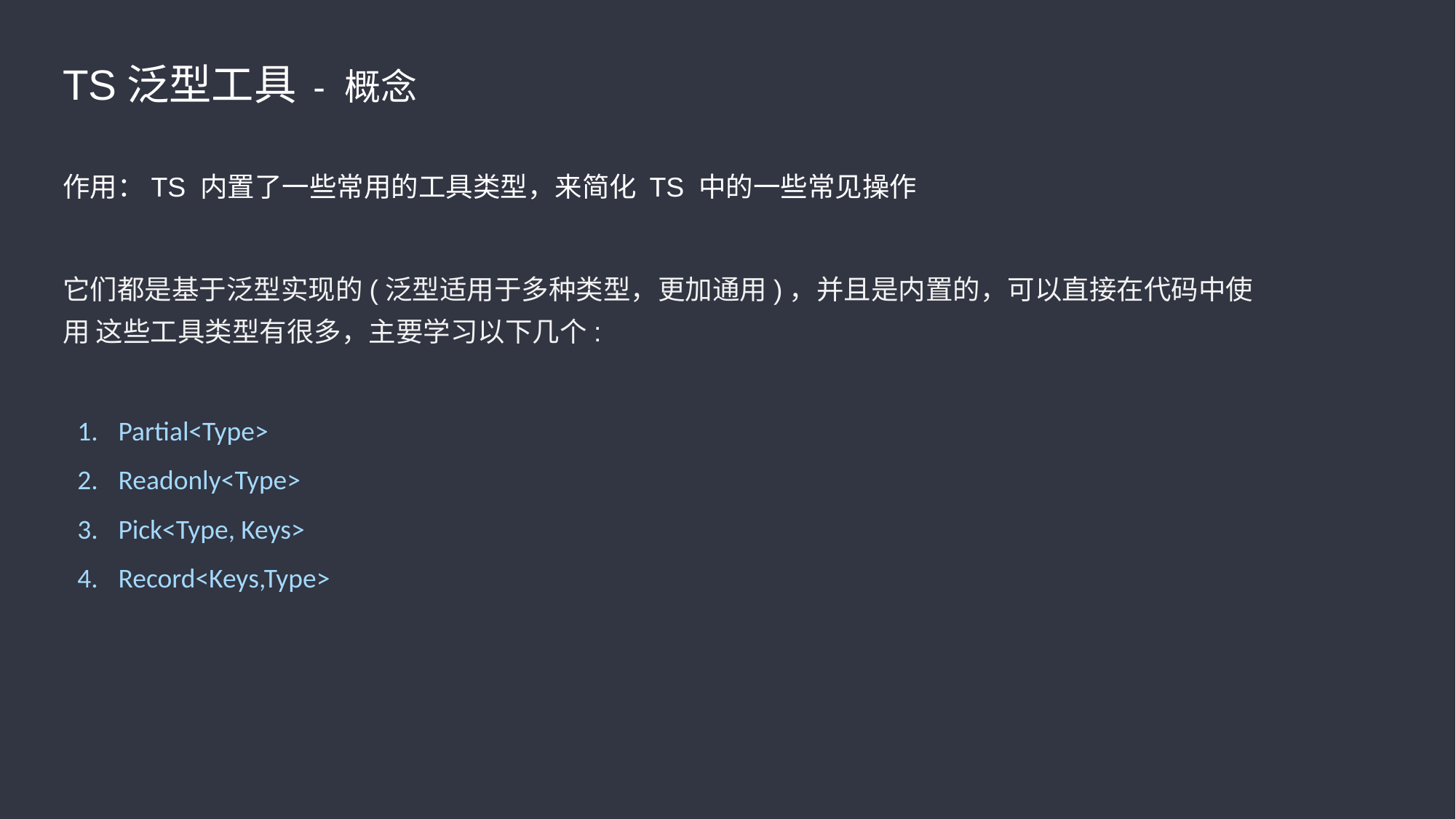

TS泛型工具 - 概念
作用：TS 内置了一些常用的工具类型，来简化 TS 中的一些常见操作
它们都是基于泛型实现的(泛型适用于多种类型，更加通用)，并且是内置的，可以直接在代码中使用 这些工具类型有很多，主要学习以下几个:
Partial<Type>
Readonly<Type>
Pick<Type, Keys>
Record<Keys,Type>